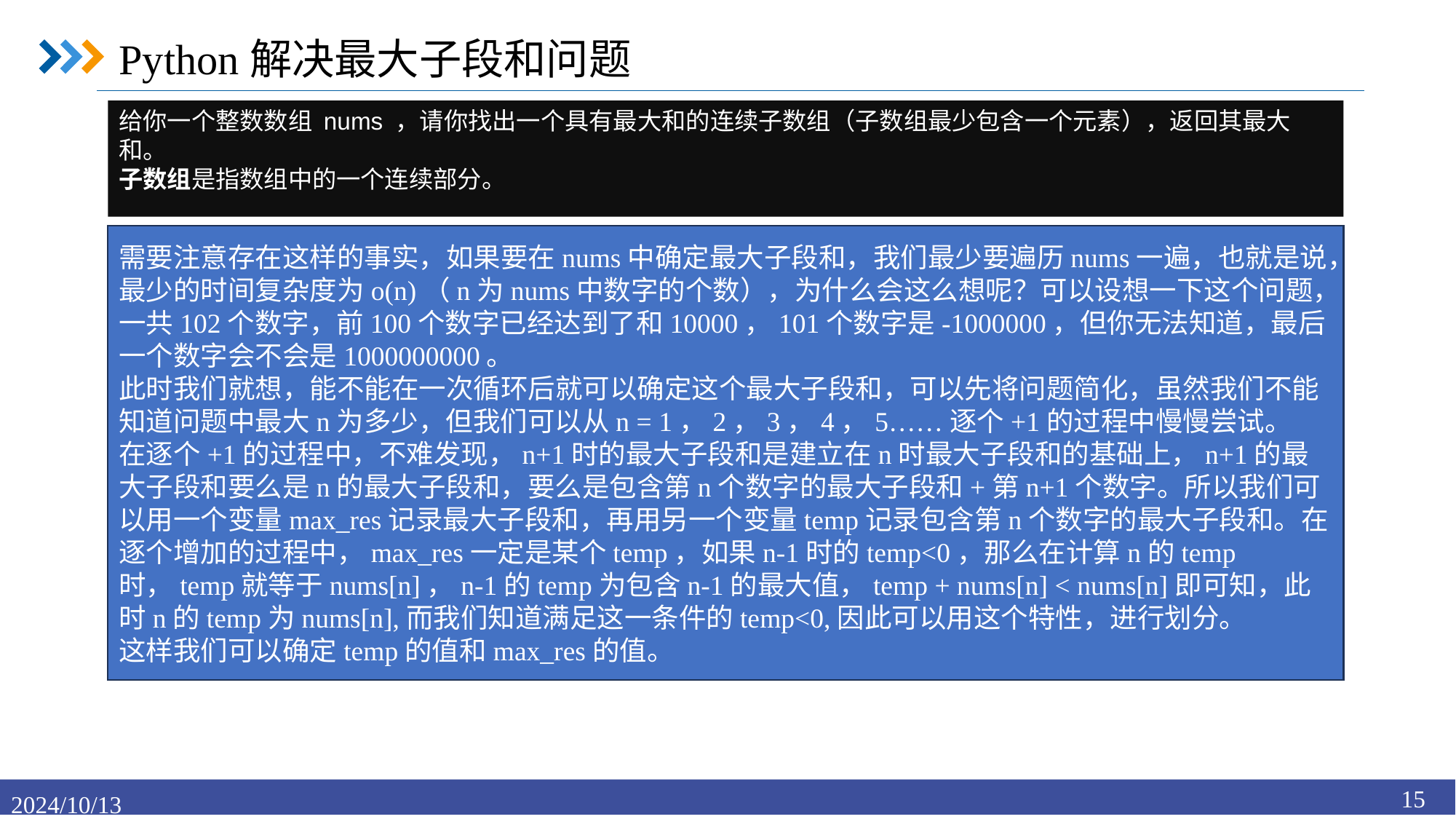

Python解决最大子段和问题
给你一个整数数组 nums ，请你找出一个具有最大和的连续子数组（子数组最少包含一个元素），返回其最大和。
子数组是指数组中的一个连续部分。

需要注意存在这样的事实，如果要在nums中确定最大子段和，我们最少要遍历nums一遍，也就是说，最少的时间复杂度为o(n)（n为nums中数字的个数），为什么会这么想呢？可以设想一下这个问题，一共102个数字，前100个数字已经达到了和10000，101个数字是-1000000，但你无法知道，最后一个数字会不会是1000000000。
此时我们就想，能不能在一次循环后就可以确定这个最大子段和，可以先将问题简化，虽然我们不能知道问题中最大n为多少，但我们可以从n = 1，2，3，4，5……逐个+1的过程中慢慢尝试。
在逐个+1的过程中，不难发现，n+1时的最大子段和是建立在n时最大子段和的基础上，n+1的最大子段和要么是n的最大子段和，要么是包含第n个数字的最大子段和+第n+1个数字。所以我们可以用一个变量max_res记录最大子段和，再用另一个变量temp记录包含第n个数字的最大子段和。在逐个增加的过程中，max_res一定是某个temp，如果n-1时的temp<0，那么在计算n的temp时，temp就等于nums[n]，n-1的temp为包含n-1的最大值，temp + nums[n] < nums[n]即可知，此时n的temp为nums[n],而我们知道满足这一条件的temp<0,因此可以用这个特性，进行划分。
这样我们可以确定temp的值和max_res的值。